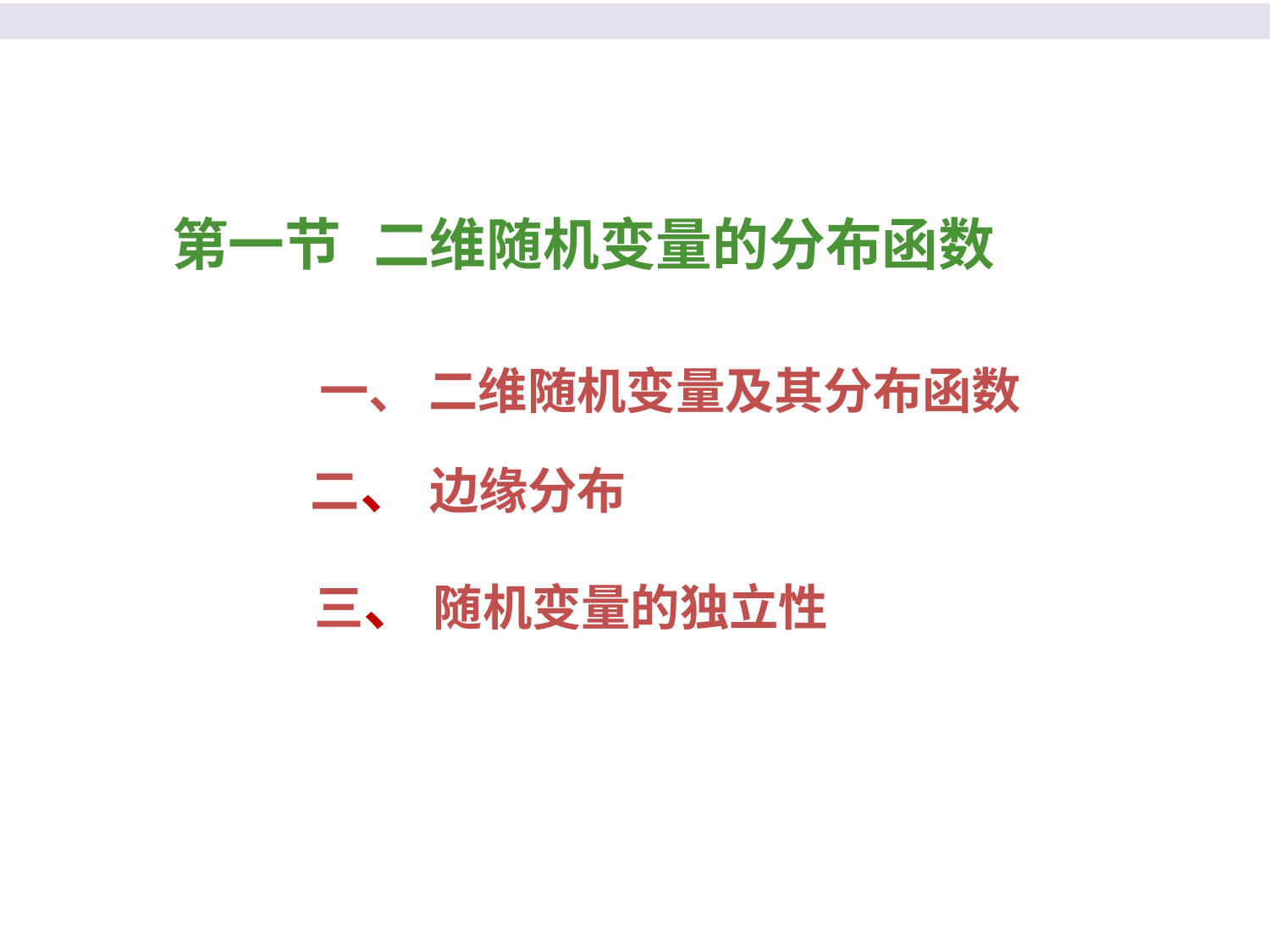

第一节  二维随机变量的分布函数
一、 二维随机变量及其分布函数
二、 边缘分布
三、 随机变量的独立性